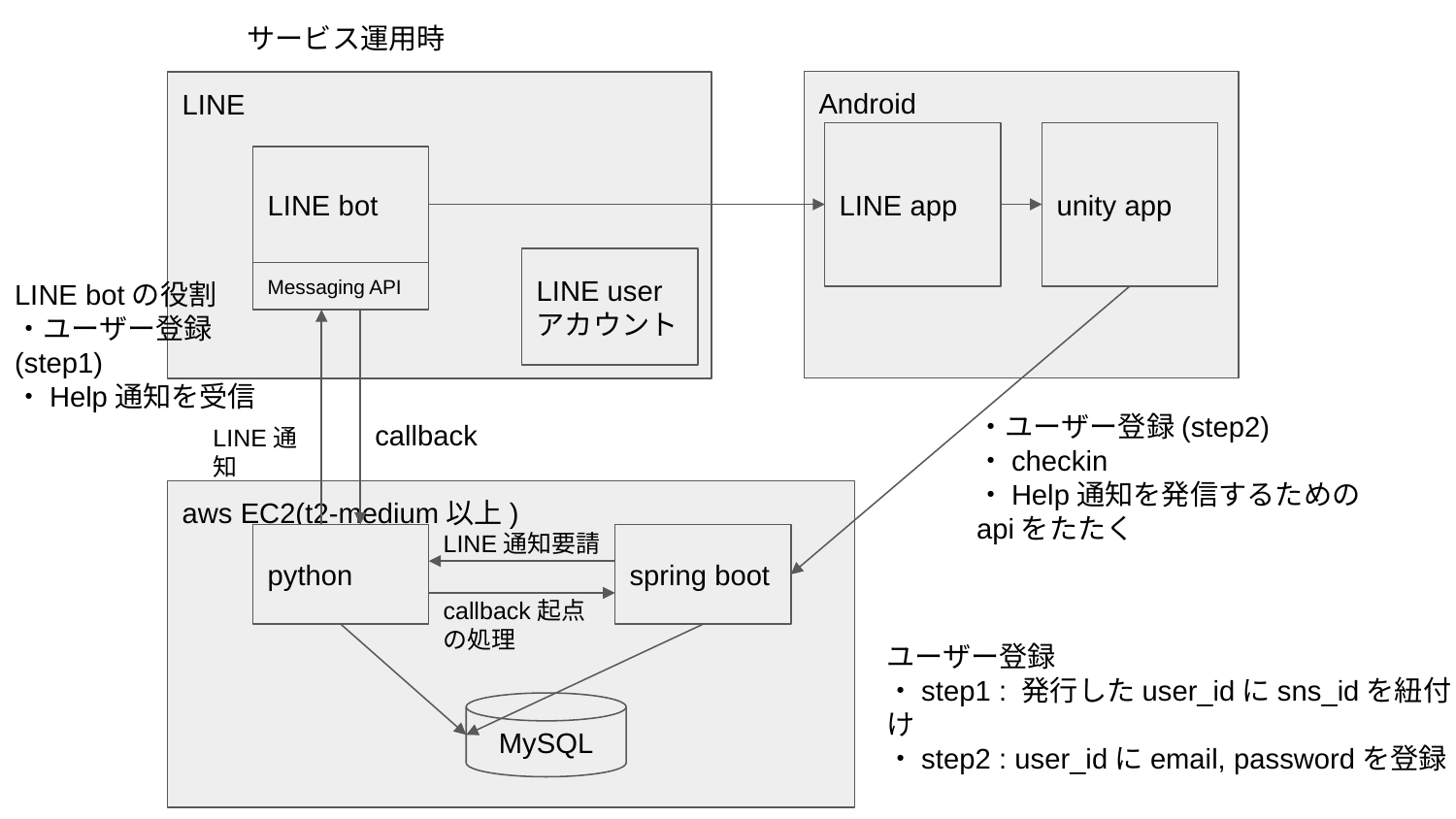

サービス運用時
Android
LINE
LINE app
unity app
LINE bot
LINE user
アカウント
LINE botの役割
・ユーザー登録(step1)
・Help通知を受信
Messaging API
・ユーザー登録(step2)
・checkin
・Help通知を発信するためのapiをたたく
callback
LINE通知
aws EC2(t2-medium以上)
LINE通知要請
python
spring boot
callback起点の処理
ユーザー登録
・step1 : 発行したuser_idにsns_idを紐付け
・step2 : user_idにemail, passwordを登録
MySQL